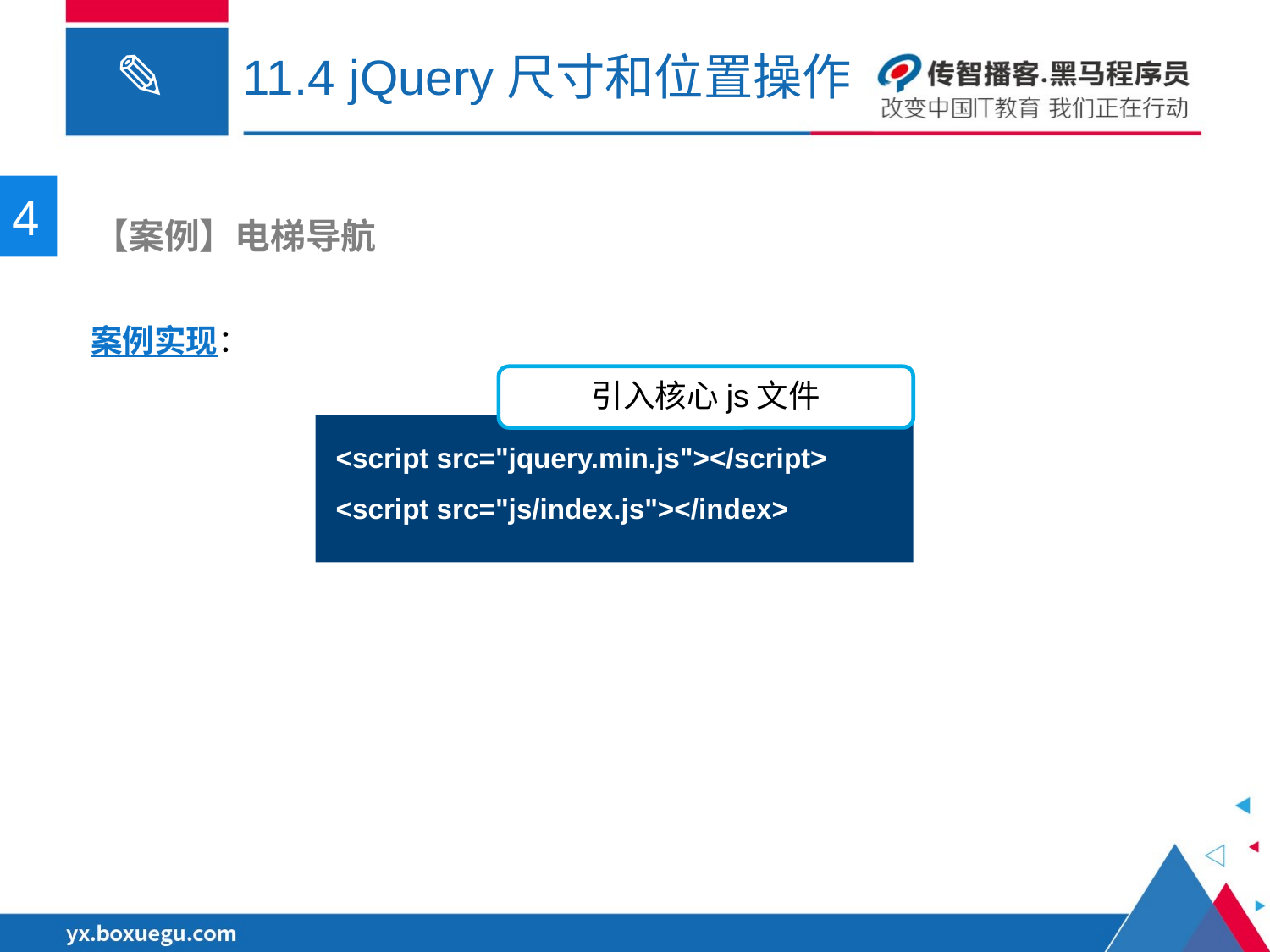

# 11.4 jQuery尺寸和位置操作

4
  【案例】电梯导航
案例实现：
引入核心js文件

<script src="jquery.min.js"></script>
<script src="js/index.js"></index>